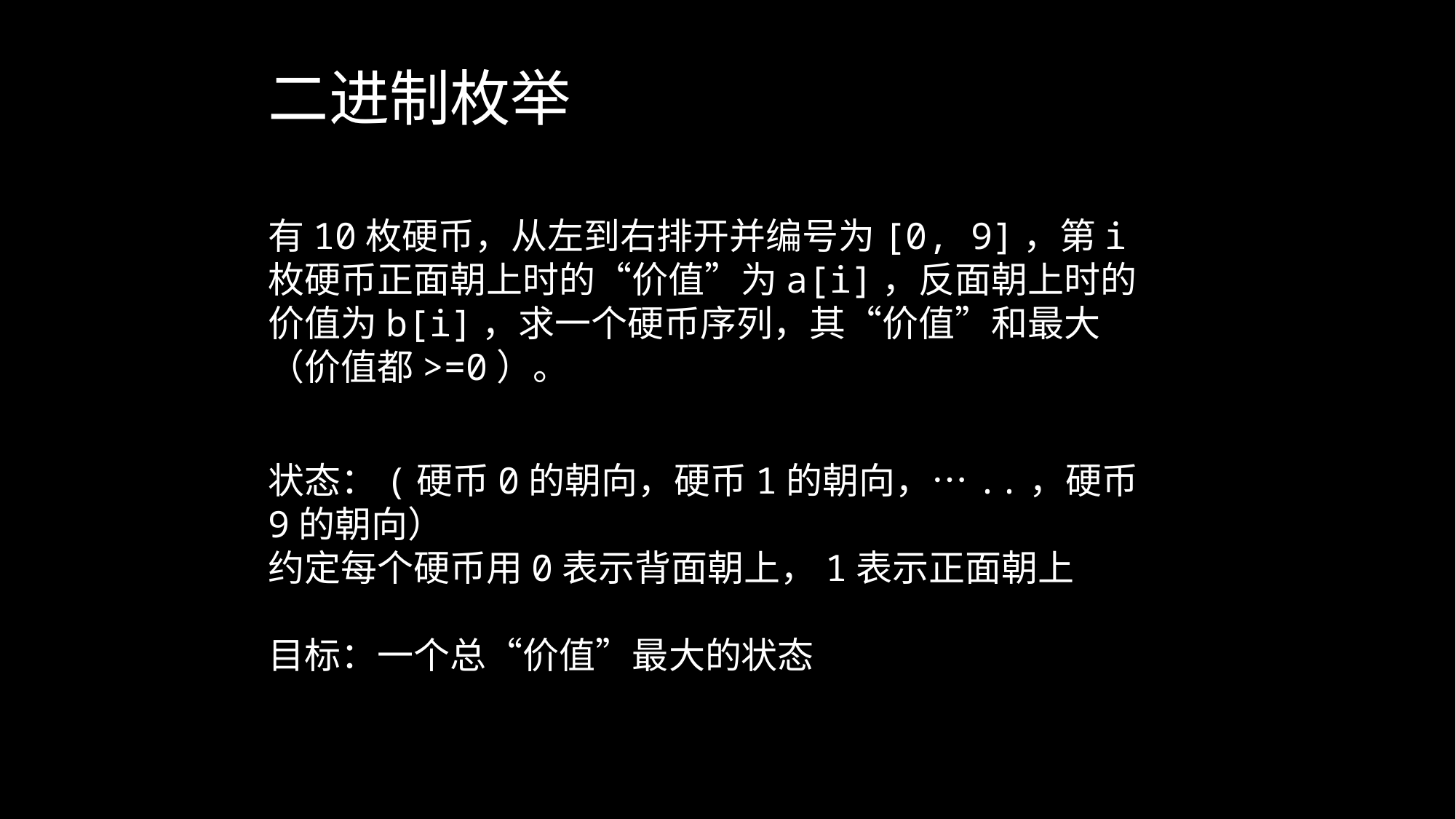

二进制枚举
有10枚硬币，从左到右排开并编号为[0, 9]，第i枚硬币正面朝上时的“价值”为a[i]，反面朝上时的价值为b[i]，求一个硬币序列，其“价值”和最大（价值都>=0）。
状态：(硬币0的朝向，硬币1的朝向，…..，硬币9的朝向）
约定每个硬币用0表示背面朝上，1表示正面朝上

目标：一个总“价值”最大的状态